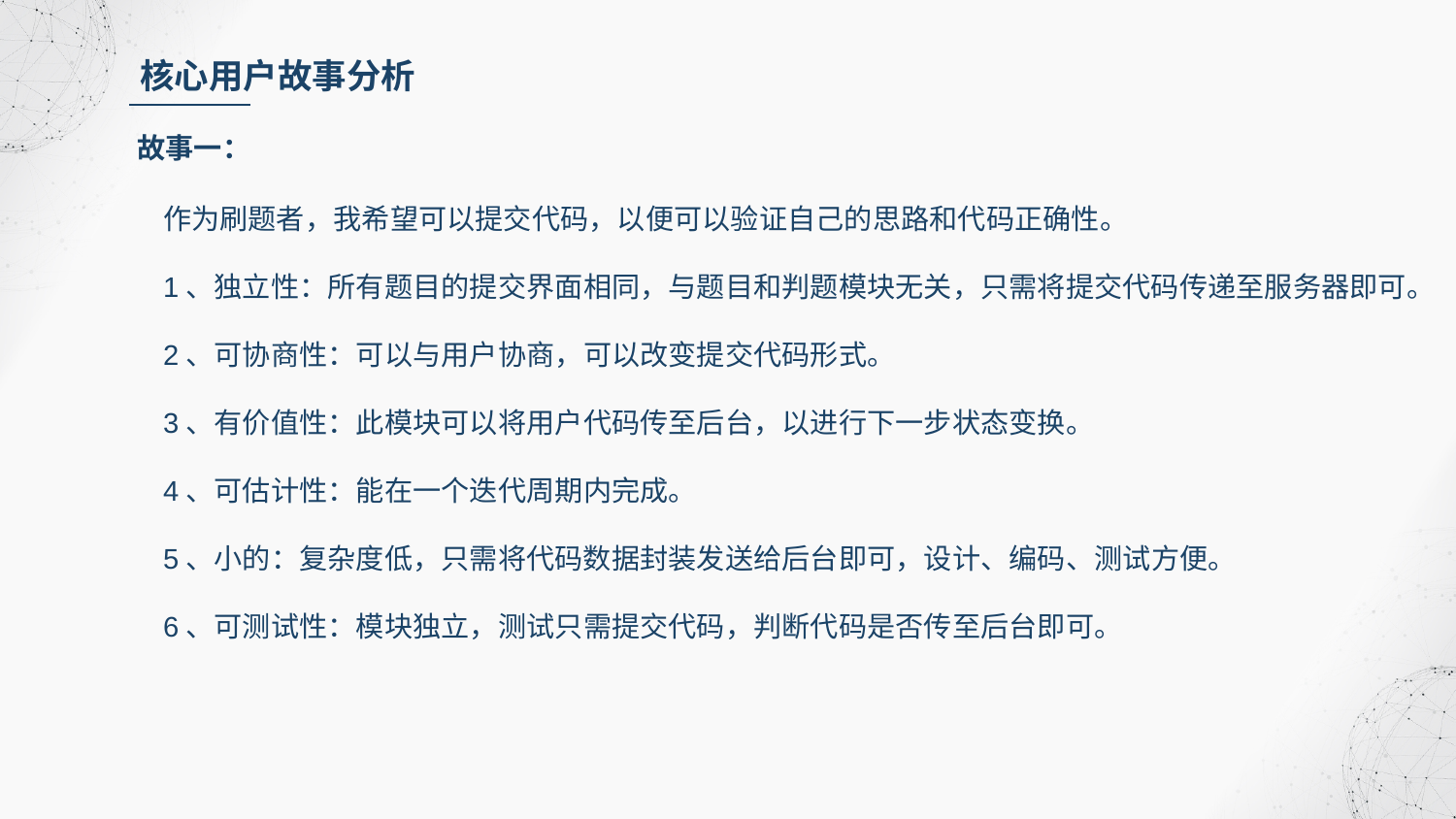

核心用户故事分析
 故事一：
作为刷题者，我希望可以提交代码，以便可以验证自己的思路和代码正确性。

1、独立性：所有题目的提交界面相同，与题目和判题模块无关，只需将提交代码传递至服务器即可。

2、可协商性：可以与用户协商，可以改变提交代码形式。

3、有价值性：此模块可以将用户代码传至后台，以进行下一步状态变换。

4、可估计性：能在一个迭代周期内完成。

5、小的：复杂度低，只需将代码数据封装发送给后台即可，设计、编码、测试方便。

6、可测试性：模块独立，测试只需提交代码，判断代码是否传至后台即可。